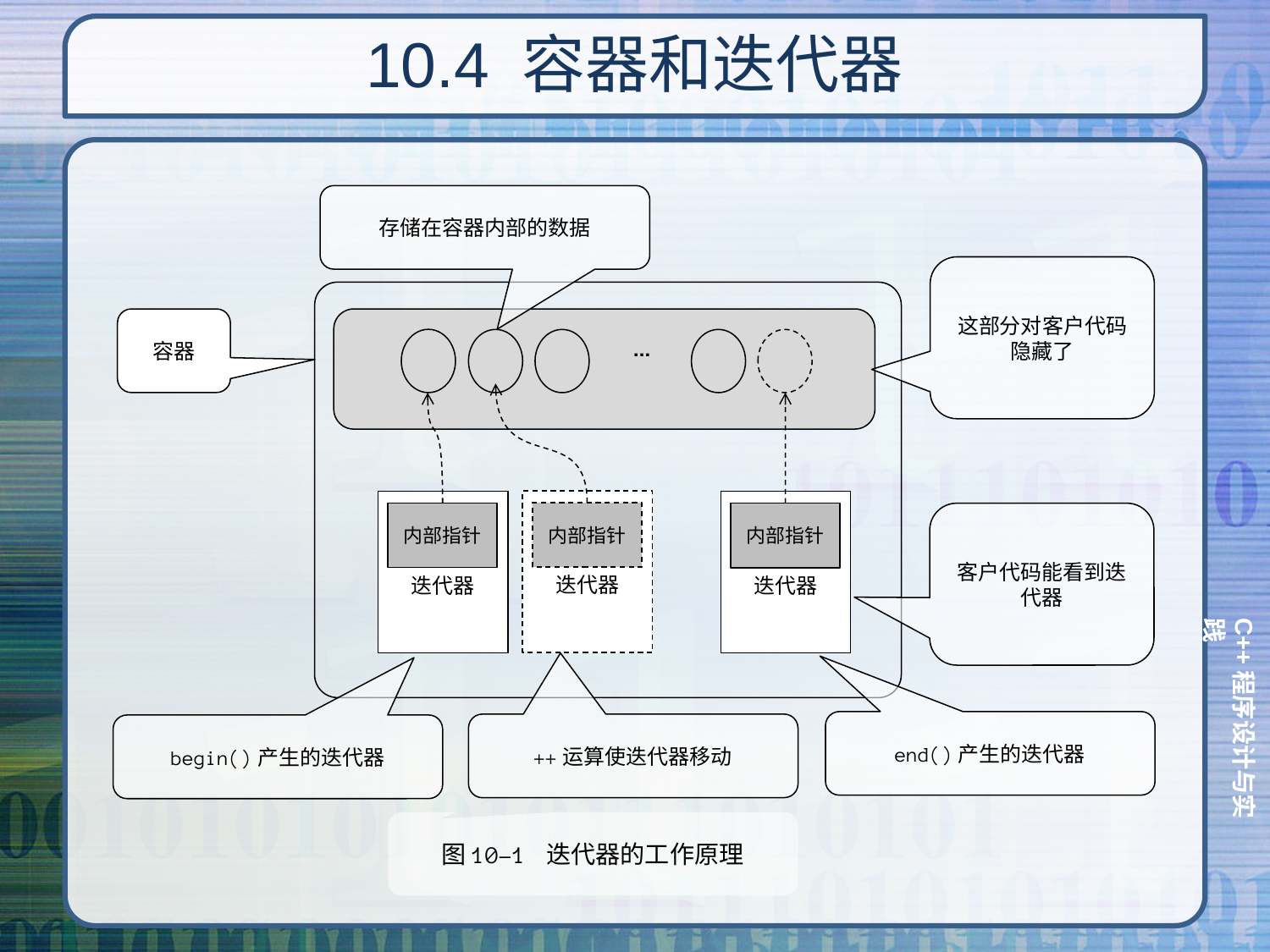

# 10.4 容器和迭代器

存储在容器内部的数据
这部分对客户代码隐藏了

容器
…

迭代器

迭代器

迭代器
内部指针
内部指针
客户代码能看到迭代器
内部指针
end()产生的迭代器
++运算使迭代器移动
begin()产生的迭代器
图10-1 迭代器的工作原理